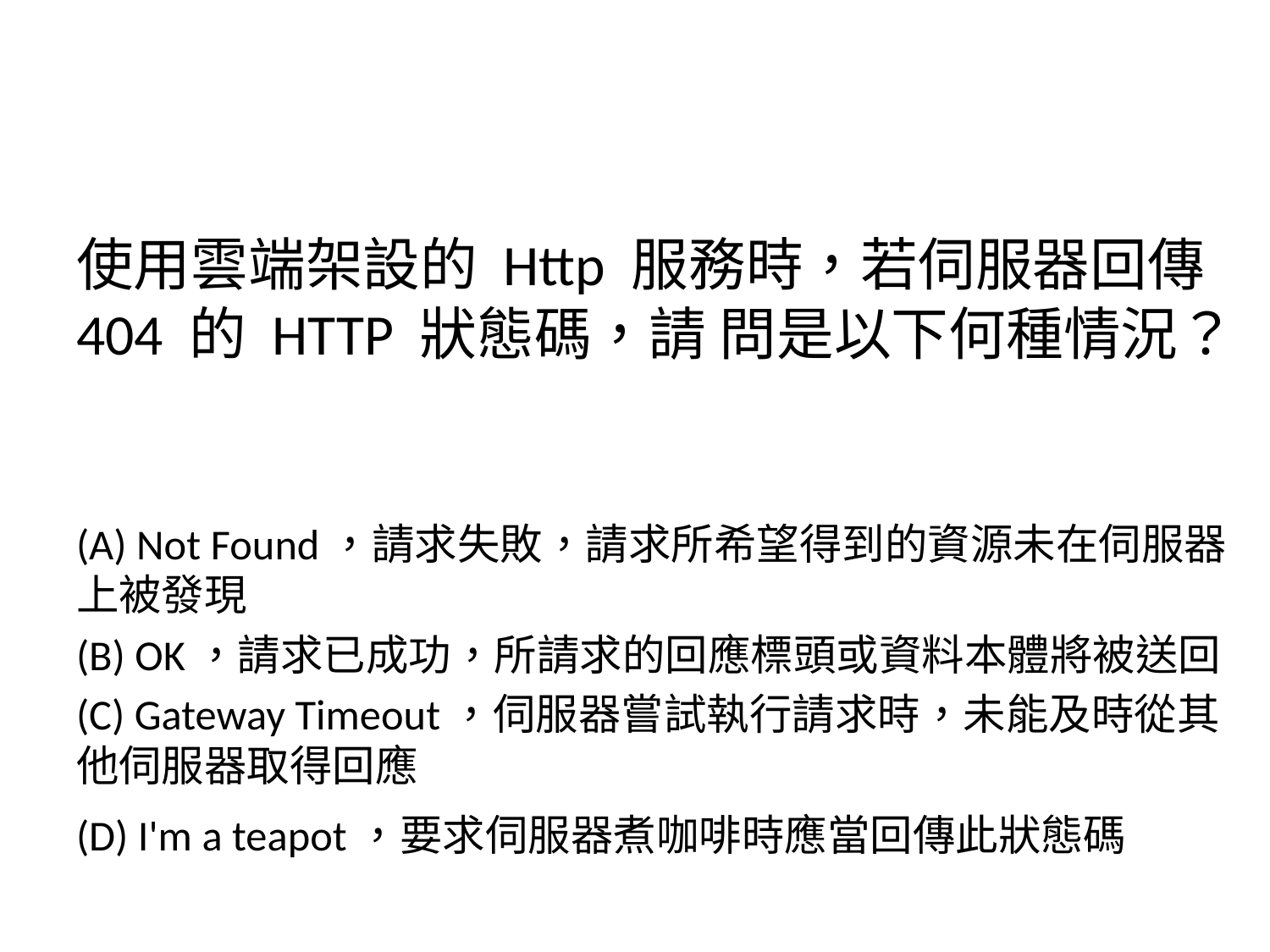

使用雲端架設的 Http 服務時，若伺服器回傳 404 的 HTTP 狀態碼，請 問是以下何種情況？

(A) Not Found，請求失敗，請求所希望得到的資源未在伺服器上被發現
(B) OK，請求已成功，所請求的回應標頭或資料本體將被送回
(C) Gateway Timeout，伺服器嘗試執行請求時，未能及時從其他伺服器取得回應
(D) I'm a teapot，要求伺服器煮咖啡時應當回傳此狀態碼